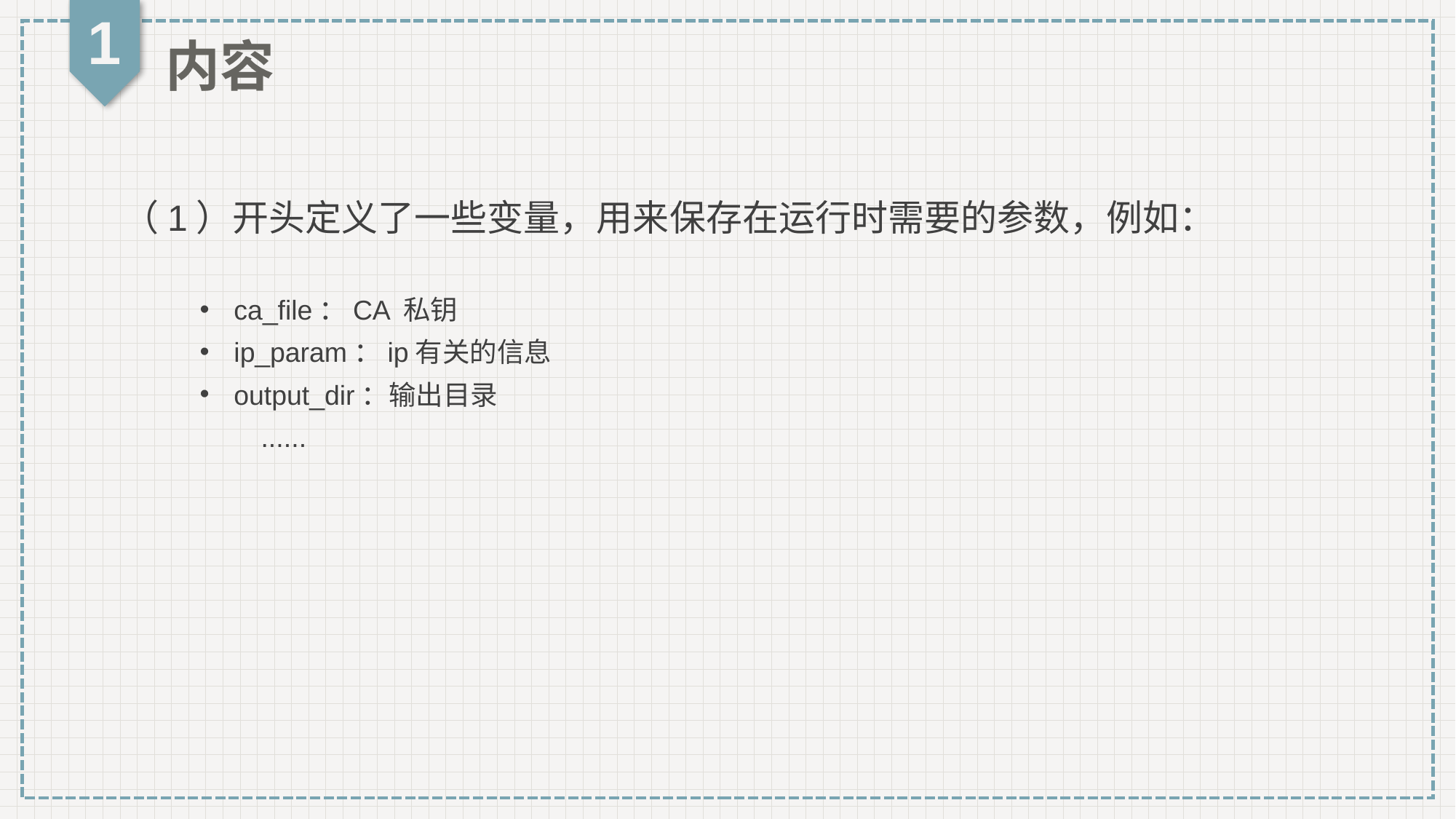

1
内容
（1）开头定义了一些变量，用来保存在运行时需要的参数，例如：
ca_file：CA 私钥
ip_param：ip有关的信息
output_dir：输出目录
        ......